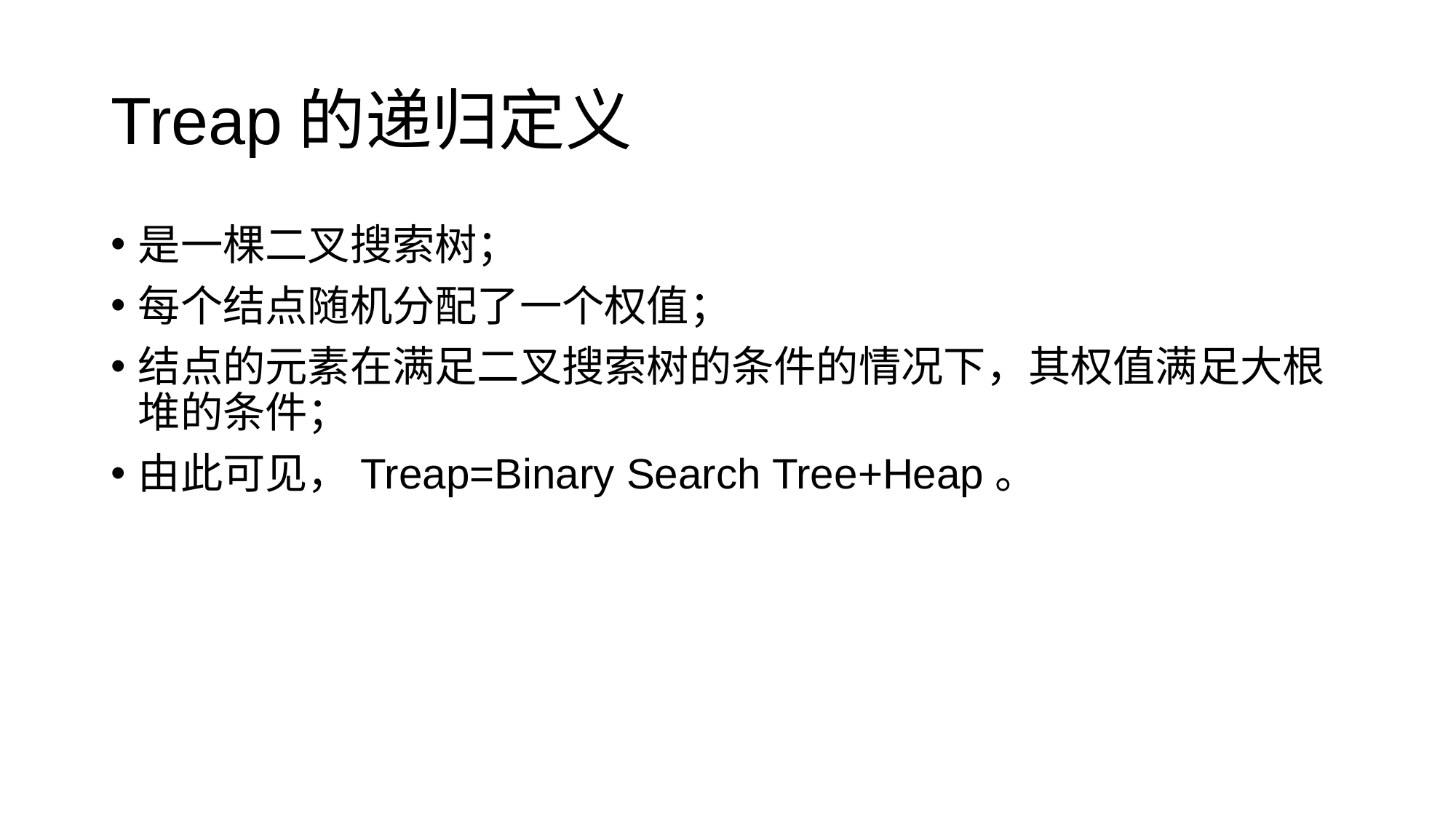

# Treap的递归定义
是一棵二叉搜索树；
每个结点随机分配了一个权值；
结点的元素在满足二叉搜索树的条件的情况下，其权值满足大根堆的条件；
由此可见，Treap=Binary Search Tree+Heap。